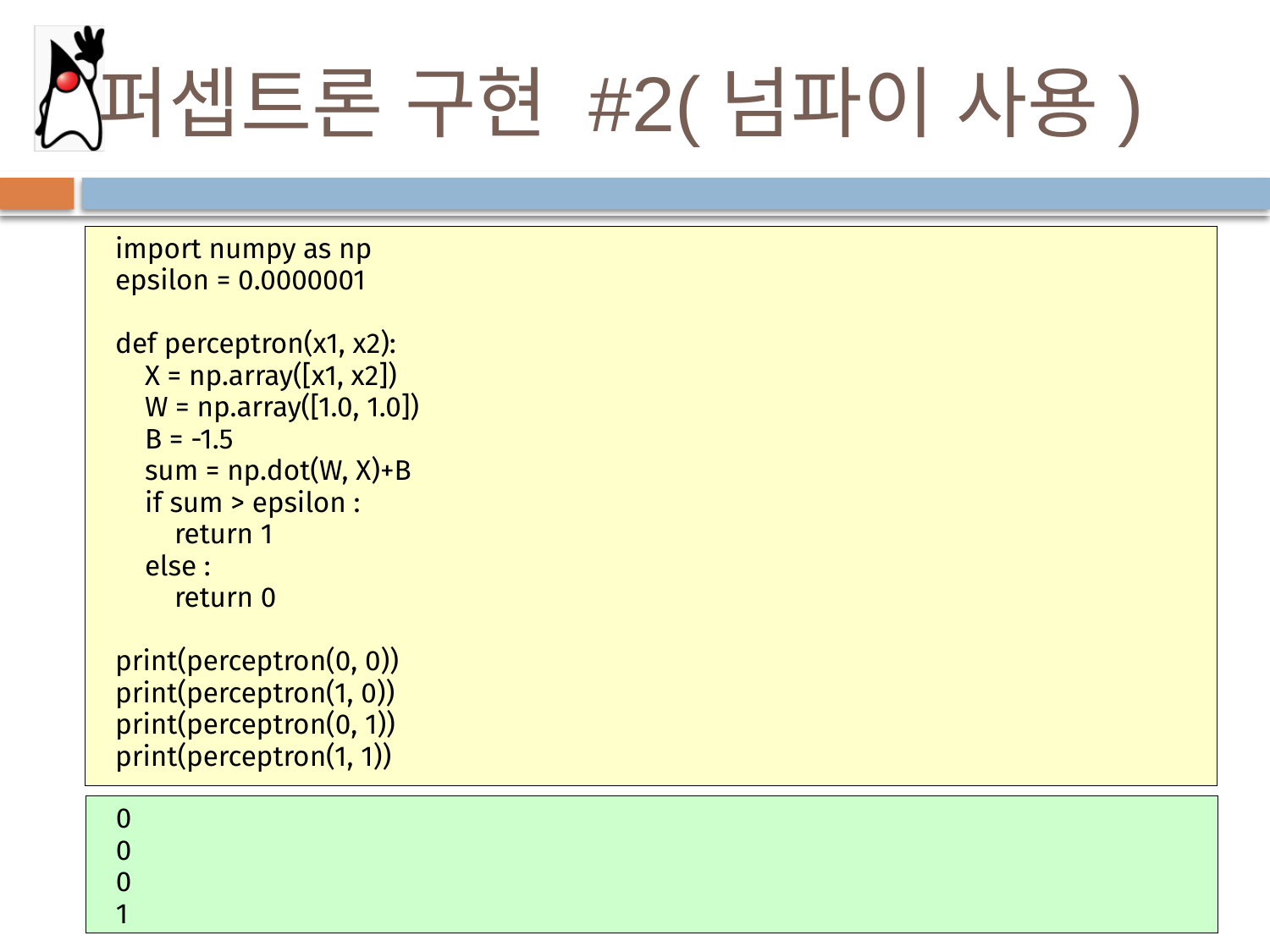

# 퍼셉트론 구현 #2(넘파이 사용)
import numpy as np
epsilon = 0.0000001

def perceptron(x1, x2):
    X = np.array([x1, x2])
    W = np.array([1.0, 1.0])
    B = -1.5
    sum = np.dot(W, X)+B
    if sum > epsilon :
        return 1
    else :
        return 0

print(perceptron(0, 0))
print(perceptron(1, 0))
print(perceptron(0, 1))
print(perceptron(1, 1))
0
0
0
1